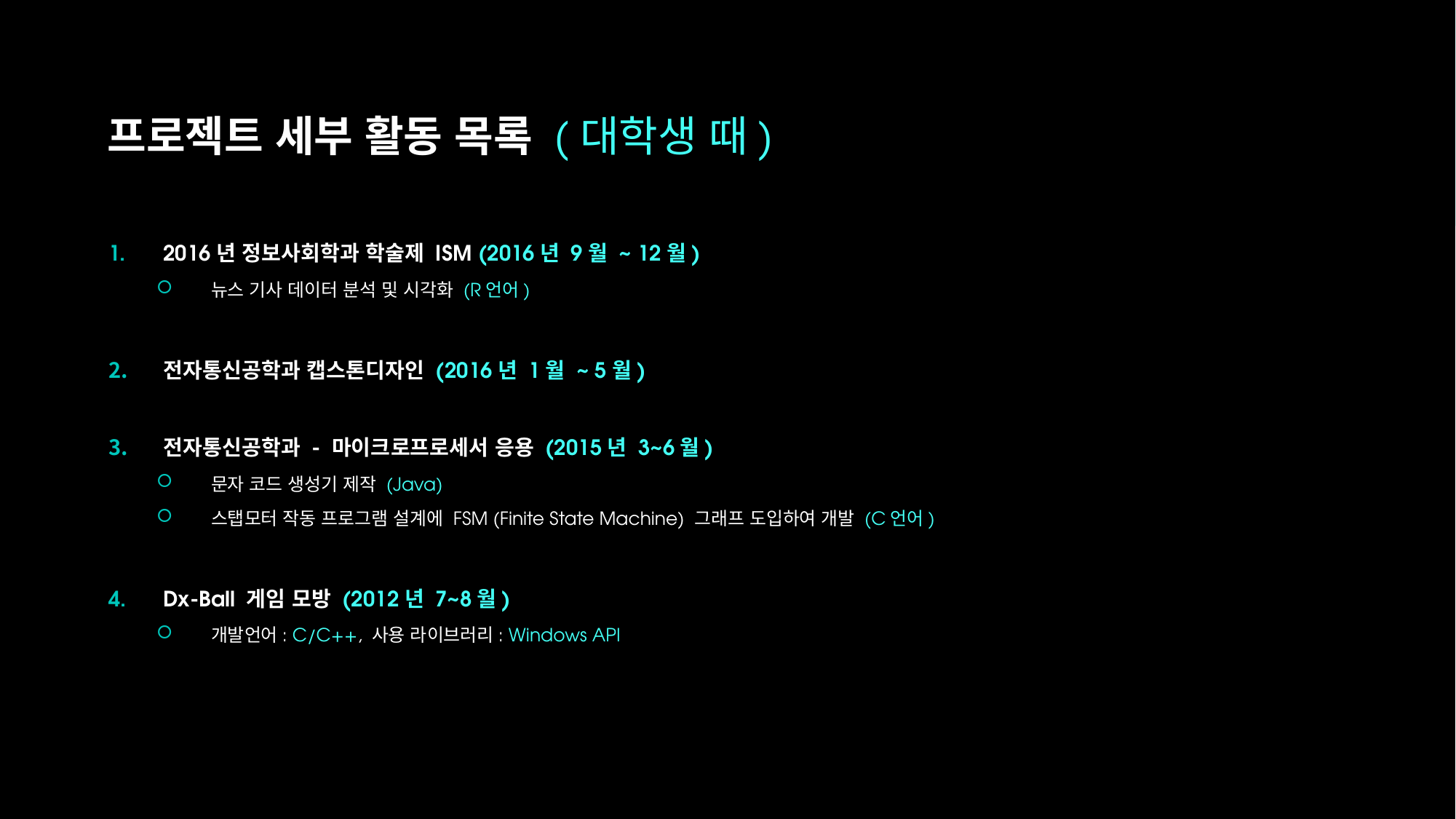

# 프로젝트 세부 활동 목록 (대학생 때)
2016년 정보사회학과 학술제 ISM (2016년 9월 ~ 12월)
뉴스 기사 데이터 분석 및 시각화 (R언어)

전자통신공학과 캡스톤디자인 (2016년 1월 ~ 5월)

전자통신공학과 - 마이크로프로세서 응용 (2015년 3~6월)
문자 코드 생성기 제작 (Java)
스탭모터 작동 프로그램 설계에 FSM (Finite State Machine) 그래프 도입하여 개발 (C언어)

Dx-Ball 게임 모방 (2012년 7~8월)
개발언어: C/C++, 사용 라이브러리: Windows API